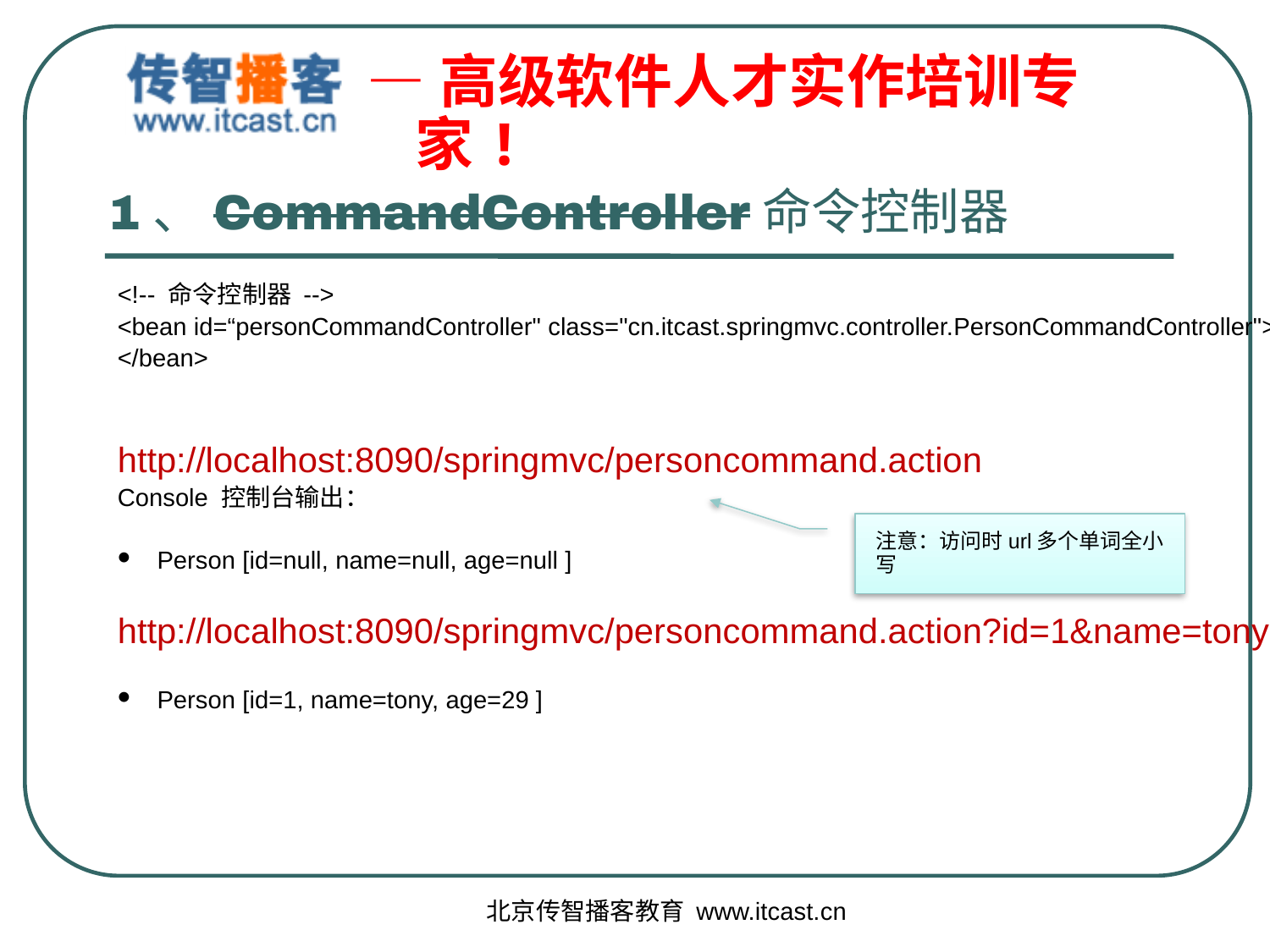

# 1、CommandController命令控制器
<!-- 命令控制器 -->
<bean id=“personCommandController" class="cn.itcast.springmvc.controller.PersonCommandController">
</bean>

http://localhost:8090/springmvc/personcommand.action
Console 控制台输出：

Person [id=null, name=null, age=null ]

http://localhost:8090/springmvc/personcommand.action?id=1&name=tony&age=29

Person [id=1, name=tony, age=29 ]
注意：访问时url多个单词全小写
北京传智播客教育 www.itcast.cn